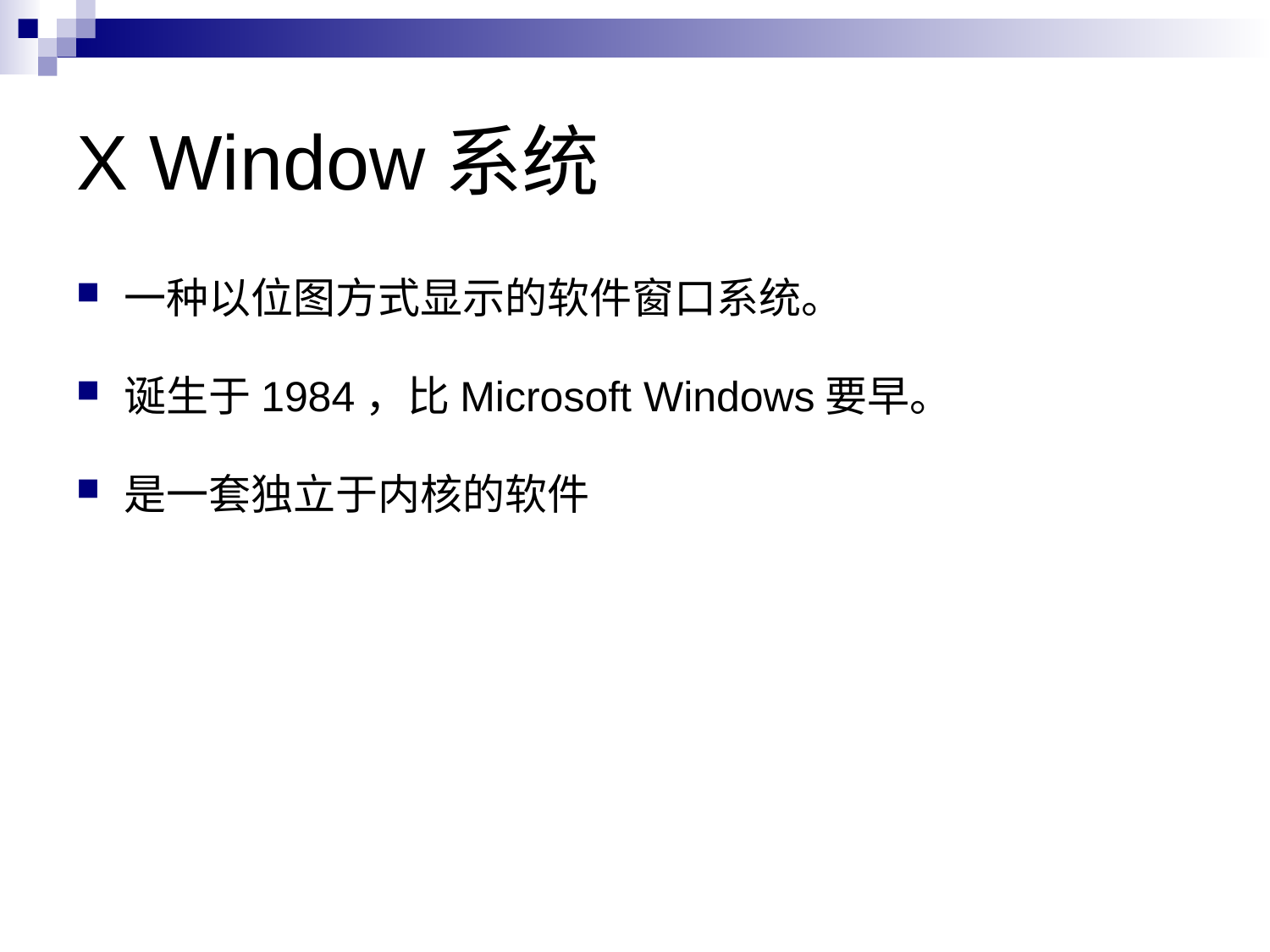

# X Window系统
一种以位图方式显示的软件窗口系统。

诞生于1984，比Microsoft Windows要早。

是一套独立于内核的软件